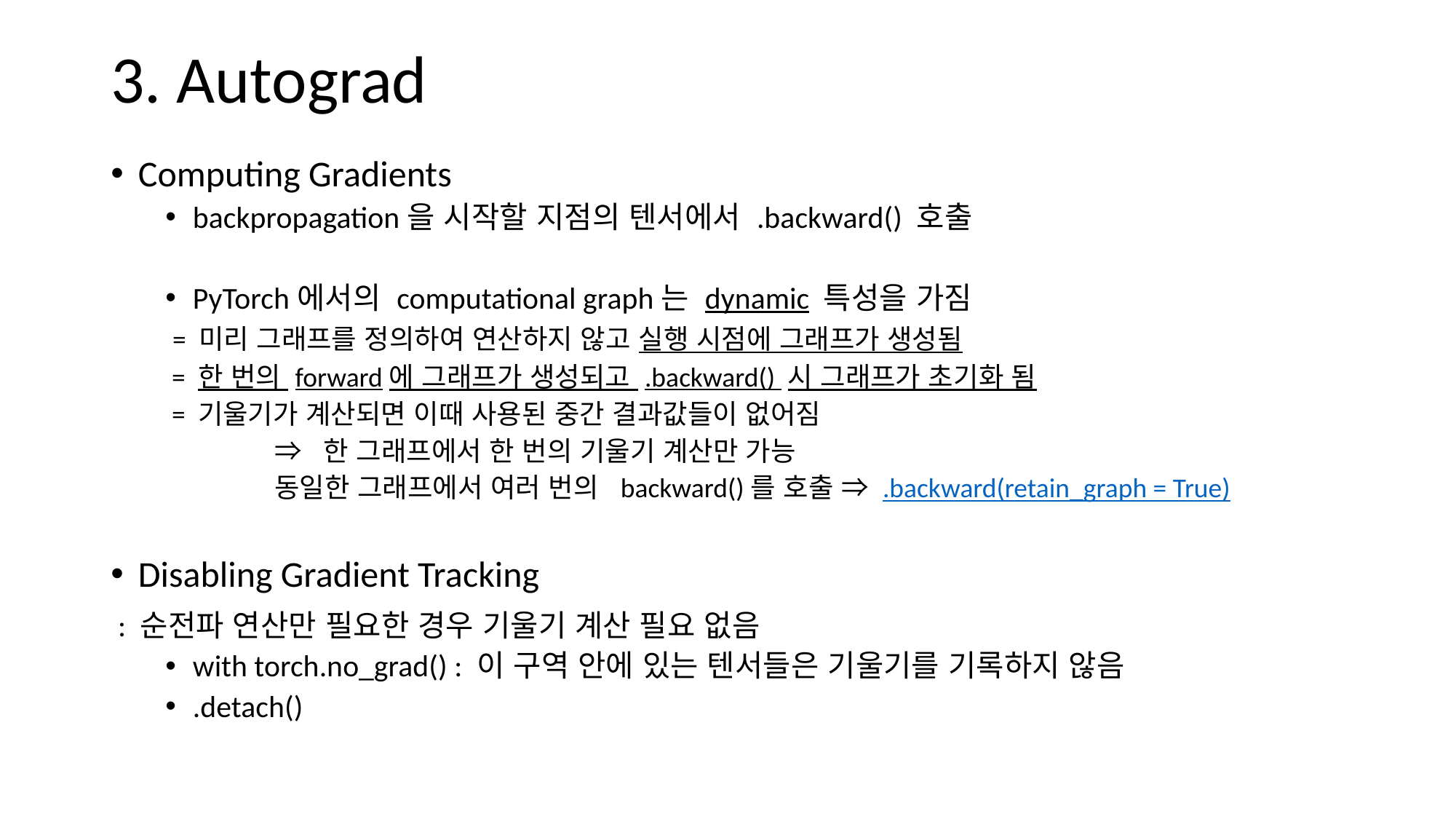

# 3. Autograd
Computing Gradients
backpropagation을 시작할 지점의 텐서에서 .backward() 호출

PyTorch에서의 computational graph는 dynamic 특성을 가짐
 = 미리 그래프를 정의하여 연산하지 않고 실행 시점에 그래프가 생성됨
 = 한 번의 forward에 그래프가 생성되고 .backward() 시 그래프가 초기화 됨
 = 기울기가 계산되면 이때 사용된 중간 결과값들이 없어짐
	⇒  한 그래프에서 한 번의 기울기 계산만 가능
	동일한 그래프에서 여러 번의  backward()를 호출 ⇒ .backward(retain_graph = True)

Disabling Gradient Tracking
 : 순전파 연산만 필요한 경우 기울기 계산 필요 없음
with torch.no_grad() : 이 구역 안에 있는 텐서들은 기울기를 기록하지 않음
.detach()